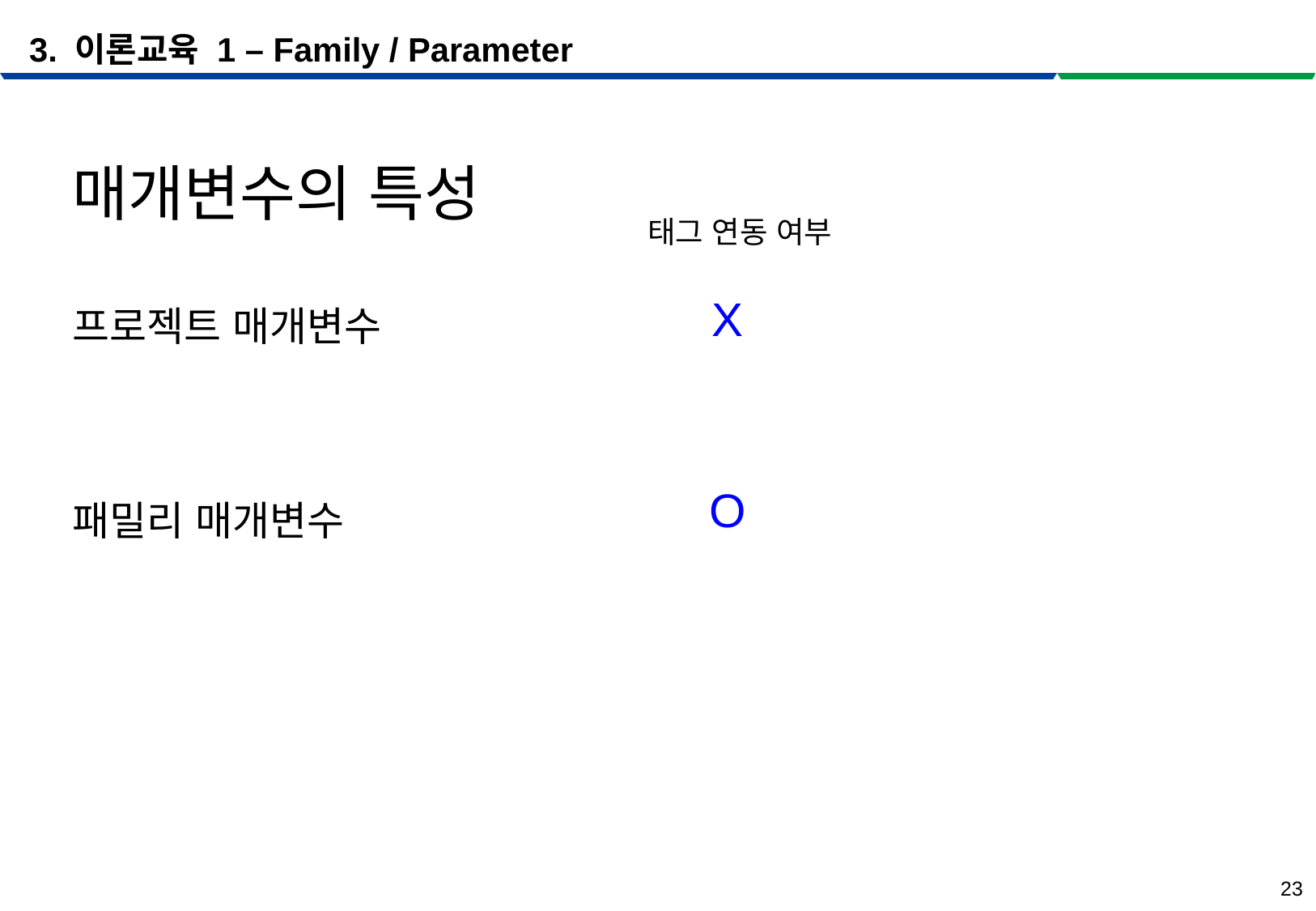

# 3. 이론교육 1 – Family / Parameter
매개변수의 특성

프로젝트 매개변수

패밀리 매개변수

태그 연동 여부
X
O